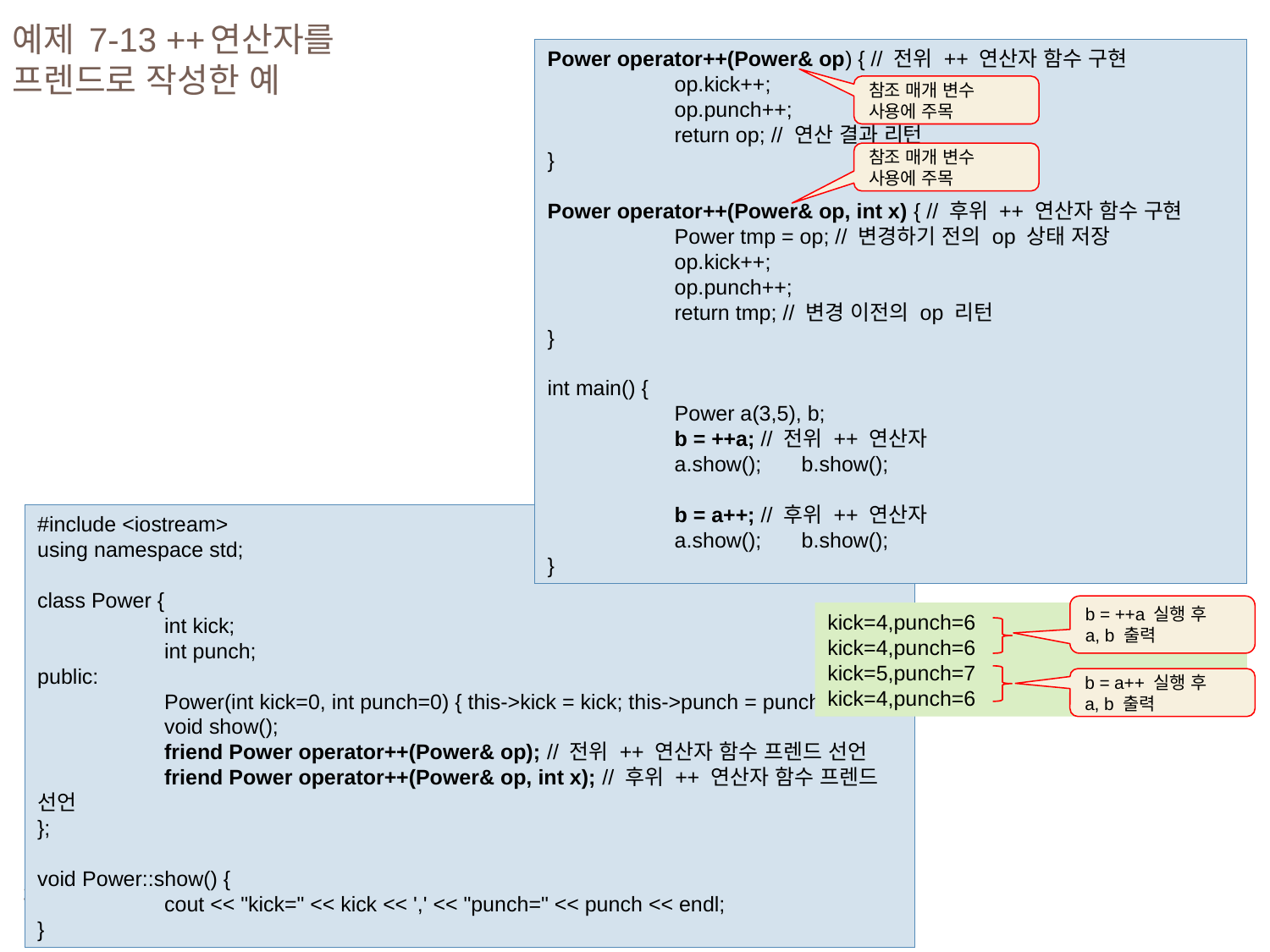

예제 7-13 ++연산자를
프렌드로 작성한 예
Power operator++(Power& op) { // 전위 ++ 연산자 함수 구현
	op.kick++;
	op.punch++;
	return op; // 연산 결과 리턴
}

Power operator++(Power& op, int x) { // 후위 ++ 연산자 함수 구현
	Power tmp = op; // 변경하기 전의 op 상태 저장
	op.kick++;
	op.punch++;
	return tmp; // 변경 이전의 op 리턴
}

int main() {
	Power a(3,5), b;
	b = ++a; // 전위 ++ 연산자
	a.show(); 	b.show();

	b = a++; // 후위 ++ 연산자
	a.show(); 	b.show();
}
참조 매개 변수 사용에 주목
참조 매개 변수 사용에 주목
#include <iostream>
using namespace std;

class Power {
	int kick;
	int punch;
public:
	Power(int kick=0, int punch=0) { this->kick = kick; this->punch = punch; }
	void show();
	friend Power operator++(Power& op); // 전위 ++ 연산자 함수 프렌드 선언
	friend Power operator++(Power& op, int x); // 후위 ++ 연산자 함수 프렌드 선언
};

void Power::show() {
	cout << "kick=" << kick << ',' << "punch=" << punch << endl;
}
b = ++a 실행 후
a, b 출력
kick=4,punch=6
kick=4,punch=6
kick=5,punch=7
kick=4,punch=6

b = a++ 실행 후
a, b 출력
36